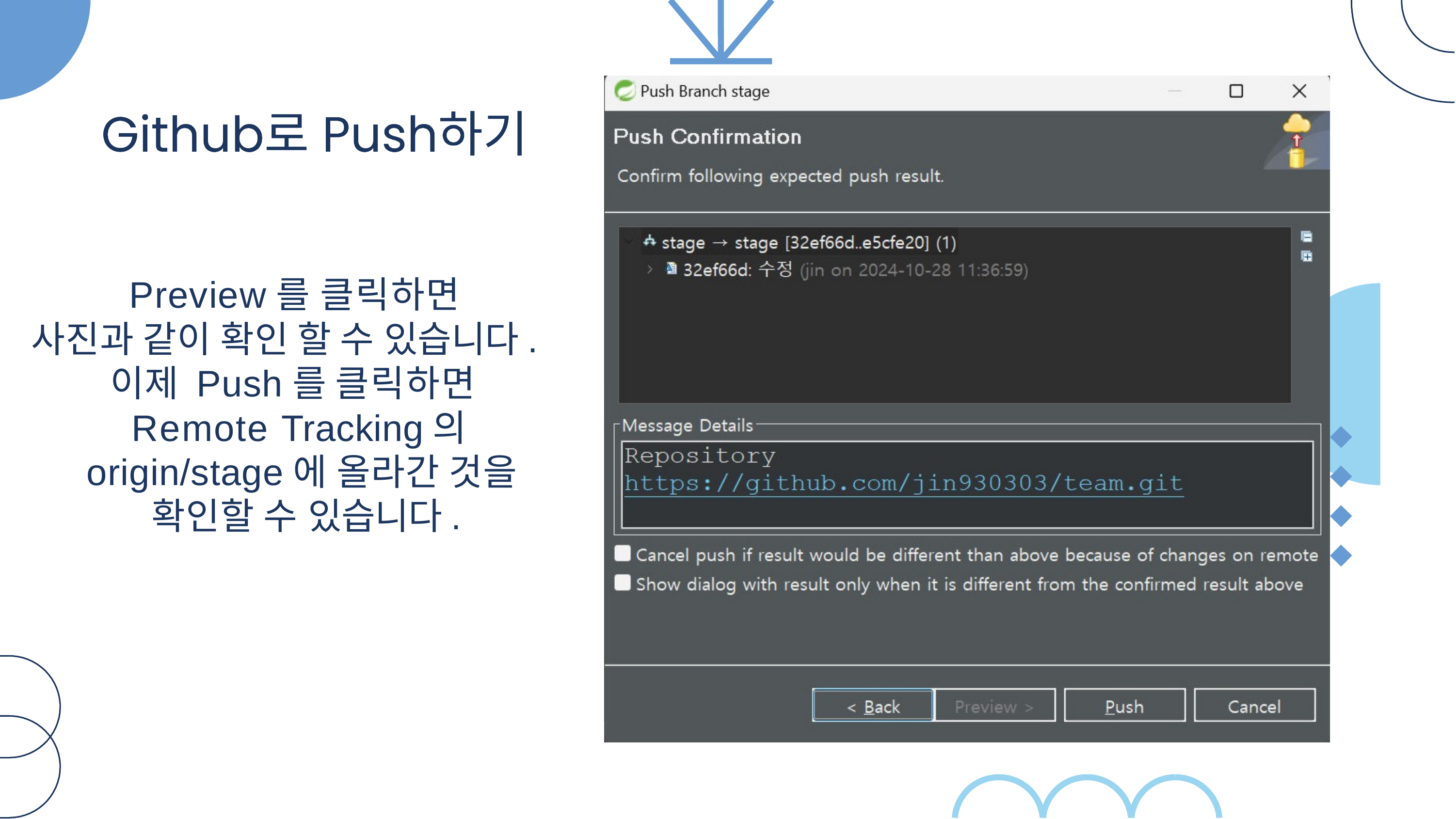

Preview를 클릭하면  사진과 같이 확인 할 수 있습니다.
이제 Push를 클릭하면
Remote Tracking의  origin/stage에 올라간 것을  확인할 수 있습니다.